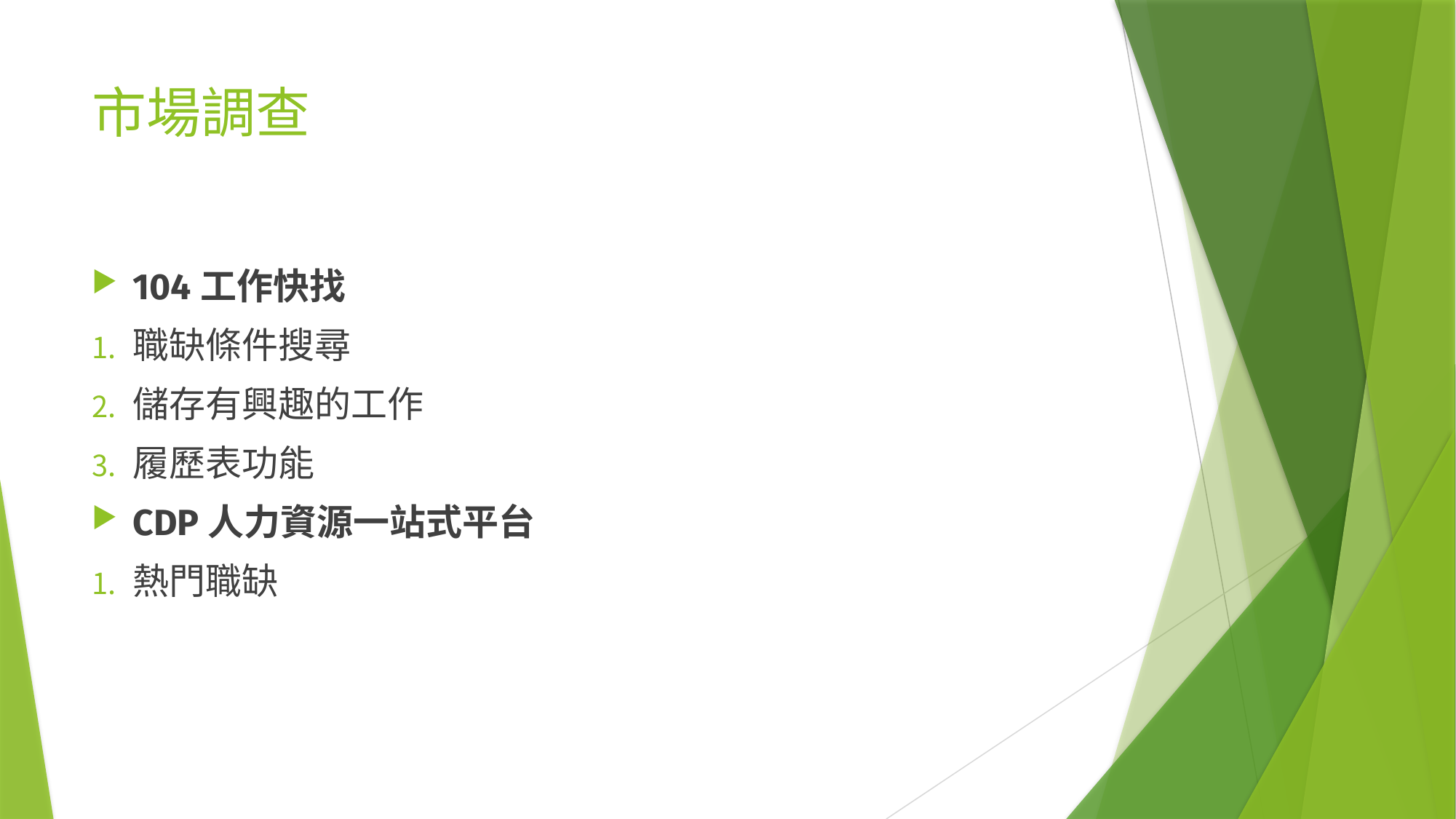

# 市場調查
104工作快找
職缺條件搜尋
儲存有興趣的工作
履歷表功能
CDP人力資源一站式平台
熱門職缺